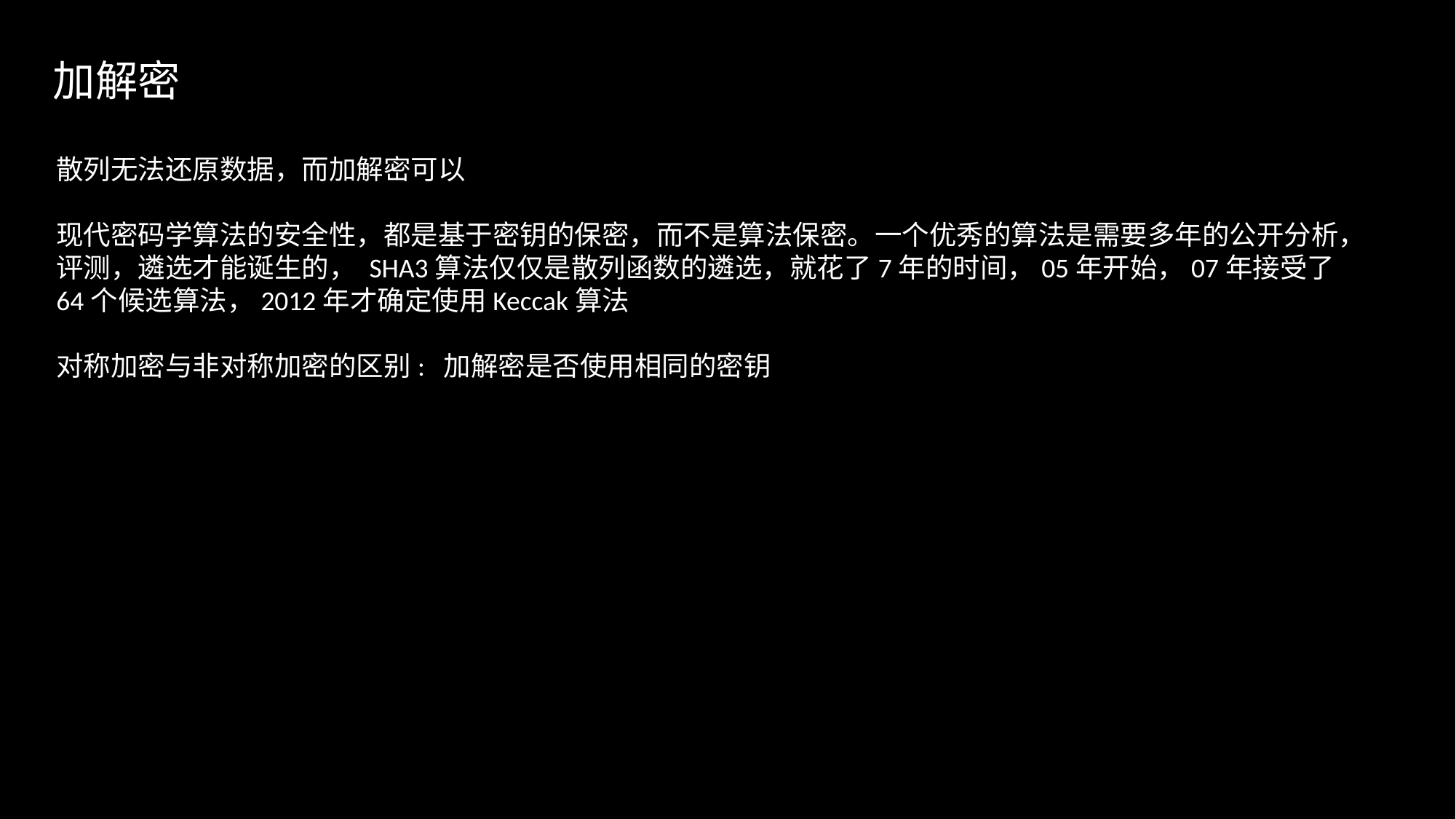

加解密

散列无法还原数据，而加解密可以

现代密码学算法的安全性，都是基于密钥的保密，而不是算法保密。一个优秀的算法是需要多年的公开分析，评测，遴选才能诞生的， SHA3算法仅仅是散列函数的遴选，就花了7年的时间，05年开始，07年接受了64个候选算法，2012年才确定使用Keccak算法

对称加密与非对称加密的区别:  加解密是否使用相同的密钥